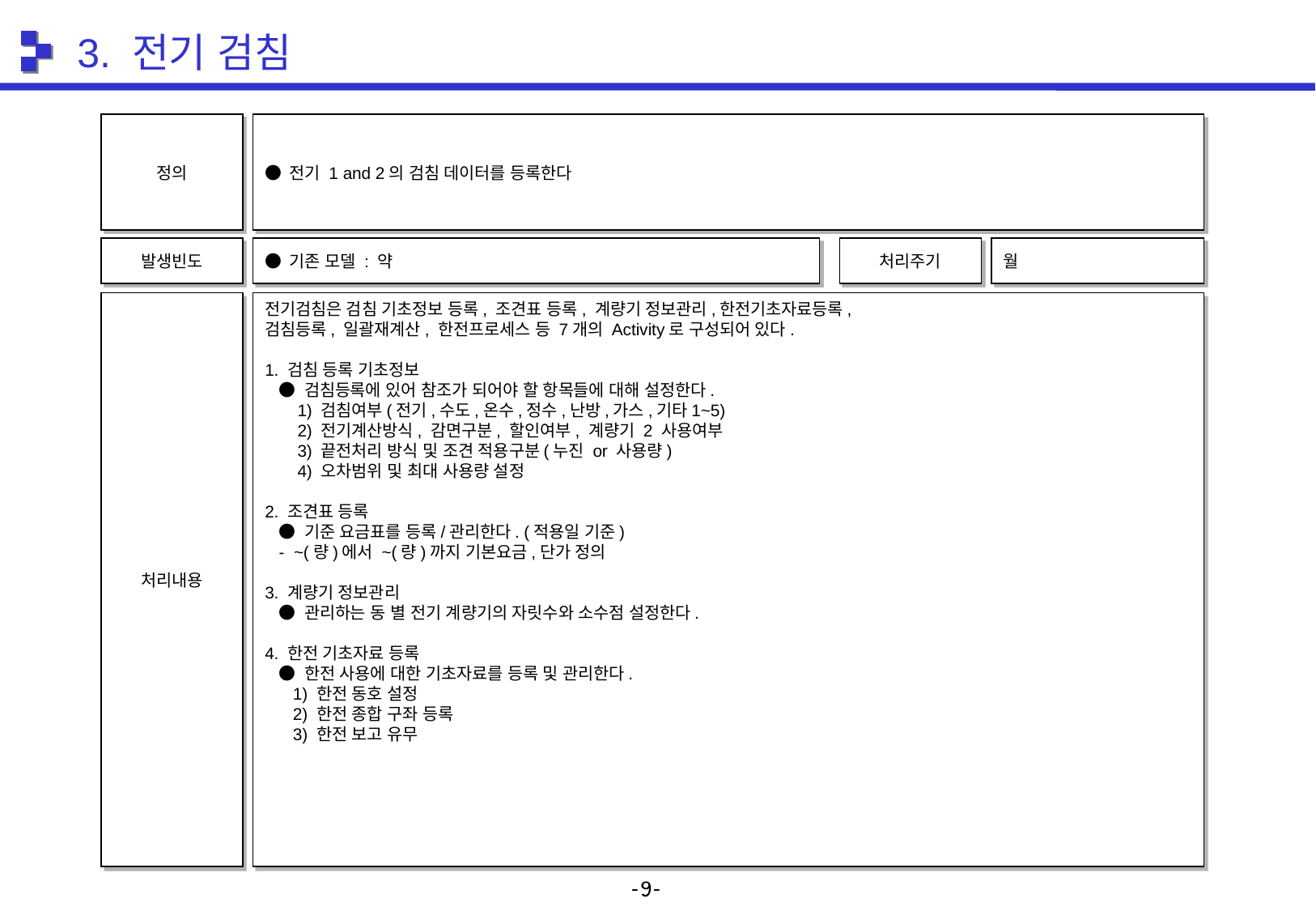

3. 전기 검침
정의
● 전기 1 and 2의 검침 데이터를 등록한다
발생빈도
● 기존 모델 : 약
처리주기
월
처리내용
전기검침은 검침 기초정보 등록, 조견표 등록, 계량기 정보관리,한전기초자료등록,
검침등록, 일괄재계산, 한전프로세스 등 7개의 Activity로 구성되어 있다.

1. 검침 등록 기초정보
   ● 검침등록에 있어 참조가 되어야 할 항목들에 대해 설정한다.
       1) 검침여부(전기,수도,온수,정수,난방,가스,기타1~5)
       2) 전기계산방식, 감면구분, 할인여부, 계량기 2 사용여부
       3) 끝전처리 방식 및 조견 적용구분(누진 or 사용량)
       4) 오차범위 및 최대 사용량 설정

2. 조견표 등록
   ● 기준 요금표를 등록/관리한다. (적용일 기준)
   -  ~(량)에서 ~(량)까지 기본요금,단가 정의

3. 계량기 정보관리
   ● 관리하는 동 별 전기 계량기의 자릿수와 소수점 설정한다.

4. 한전 기초자료 등록
   ● 한전 사용에 대한 기초자료를 등록 및 관리한다.
      1) 한전 동호 설정
      2) 한전 종합 구좌 등록
      3) 한전 보고 유무